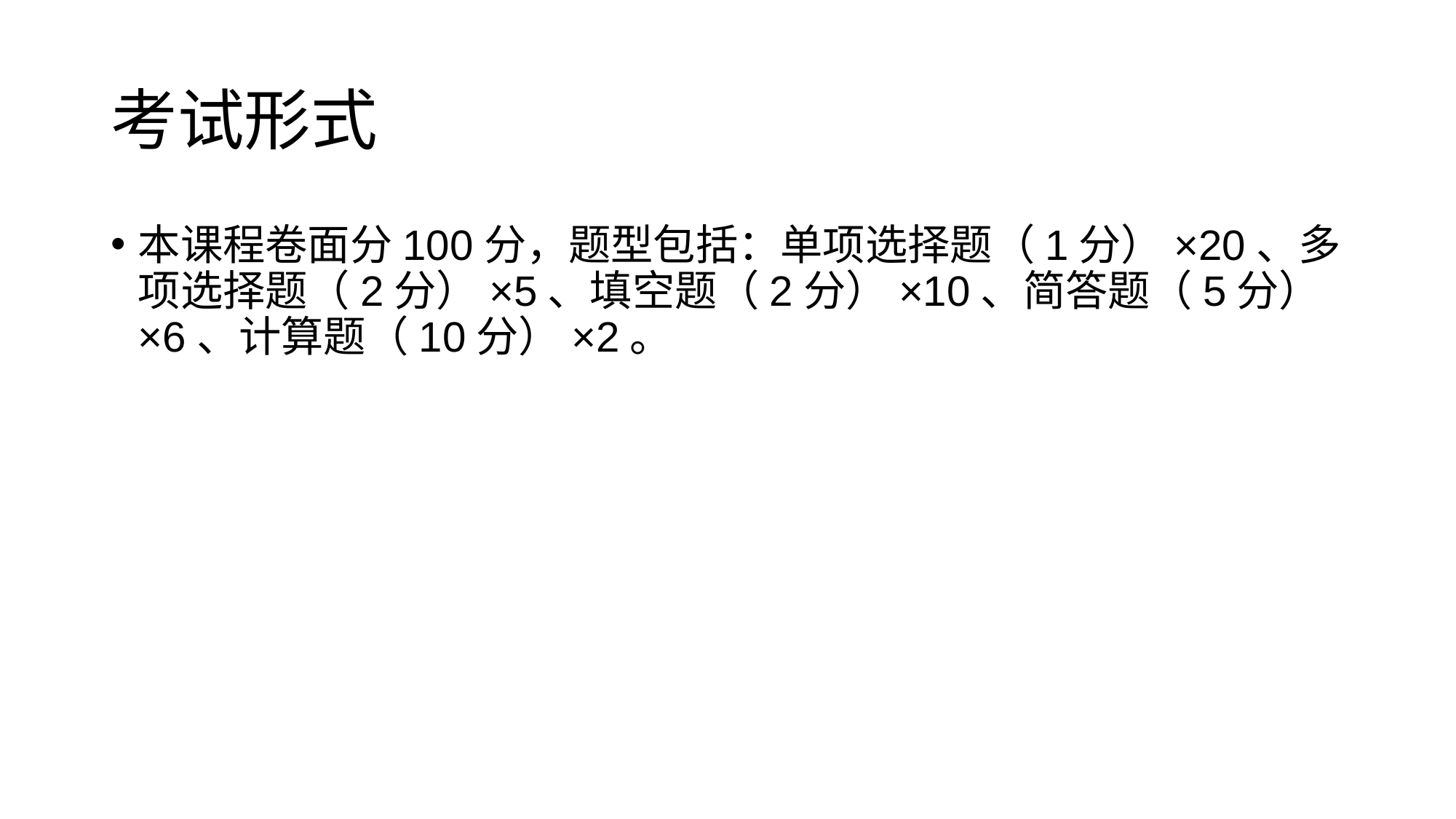

# 考试形式
本课程卷面分100分，题型包括：单项选择题（1分）×20、多项选择题（2分）×5、填空题（2分）×10、简答题（5分）×6、计算题（10分）×2。